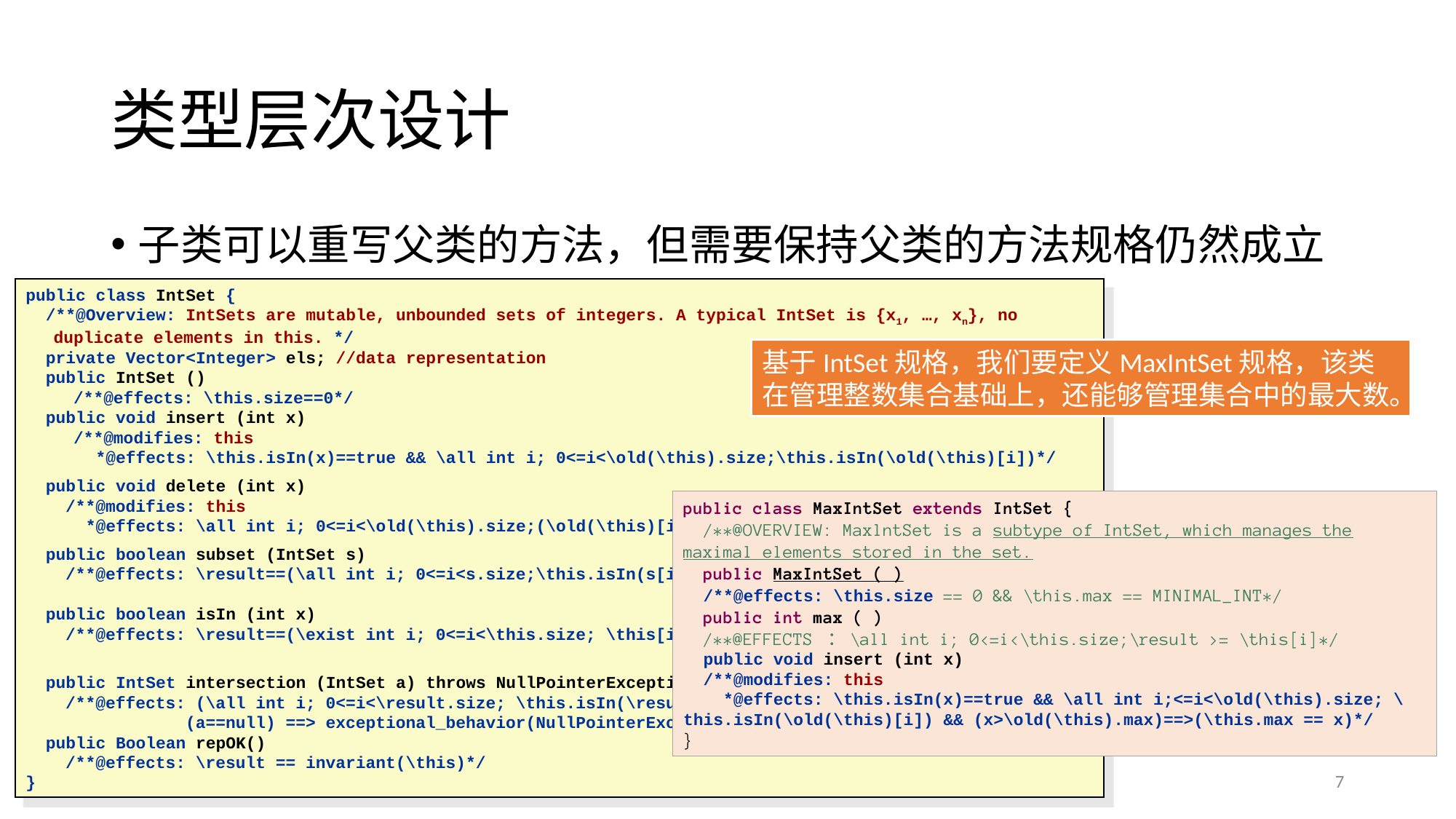

# 类型层次设计
子类可以重写父类的方法，但需要保持父类的方法规格仍然成立
public class IntSet {
  /**@Overview: IntSets are mutable, unbounded sets of integers. A typical IntSet is {x1, …, xn}, no duplicate elements in this. */
  private Vector<Integer> els; //data representation
  public IntSet ()
	  /**@effects: \this.size==0*/
  public void insert (int x)
	  /**@modifies: this
       *@effects: \this.isIn(x)==true && \all int i; 0<=i<\old(\this).size;\this.isIn(\old(\this)[i])*/
  public void delete (int x)
    /**@modifies: this
      *@effects: \all int i; 0<=i<\old(\this).size;(\old(\this)[i]!=x)==>this.isIn(\old(\this)[i])*/
  public boolean subset (IntSet s)
    /**@effects: \result==(\all int i; 0<=i<s.size;\this.isIn(s[i])) */

  public boolean isIn (int x)
    /**@effects: \result==(\exist int i; 0<=i<\this.size; \this[i]==x) */

  public IntSet intersection (IntSet a) throws NullPointerException
    /**@effects: (\all int i; 0<=i<\result.size; \this.isIn(\result[i]) && a.isIn(\result[i]))
                (a==null) ==> exceptional_behavior(NullPointerException)*/
  public Boolean repOK()
    /**@effects: \result == invariant(\this)*/
}
基于IntSet规格，我们要定义MaxIntSet规格，该类在管理整数集合基础上，还能够管理集合中的最大数。
public class MaxIntSet extends IntSet {
  /**@OVERVIEW: MaxlntSet is a subtype of IntSet, which manages the maximal elements stored in the set.
  public MaxIntSet ( )
  /**@effects: \this.size == 0 && \this.max == MINIMAL_INT*/
  public int max ( )
  /**@EFFECTS ：\all int i; 0<=i<\this.size;\result >= \this[i]*/
  public void insert (int x)
  /**@modifies: this
    *@effects: \this.isIn(x)==true && \all int i;<=i<\old(\this).size; \this.isIn(\old(\this)[i]) && (x>\old(\this).max)==>(\this.max == x)*/
}
7